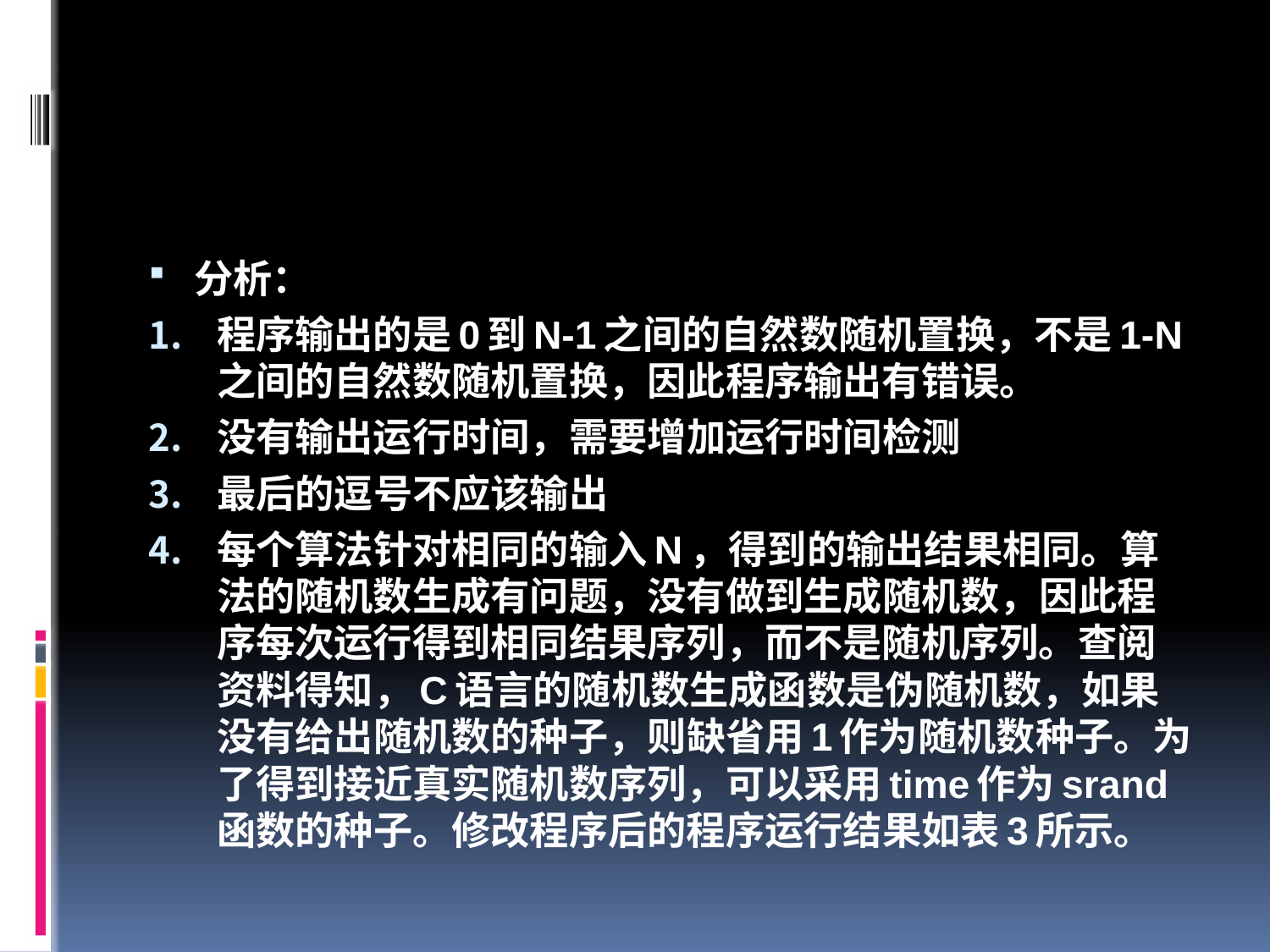

#
分析：
程序输出的是0到N-1之间的自然数随机置换，不是1-N之间的自然数随机置换，因此程序输出有错误。
没有输出运行时间，需要增加运行时间检测
最后的逗号不应该输出
每个算法针对相同的输入N，得到的输出结果相同。算法的随机数生成有问题，没有做到生成随机数，因此程序每次运行得到相同结果序列，而不是随机序列。查阅资料得知，C语言的随机数生成函数是伪随机数，如果没有给出随机数的种子，则缺省用1作为随机数种子。为了得到接近真实随机数序列，可以采用time作为srand函数的种子。修改程序后的程序运行结果如表3所示。